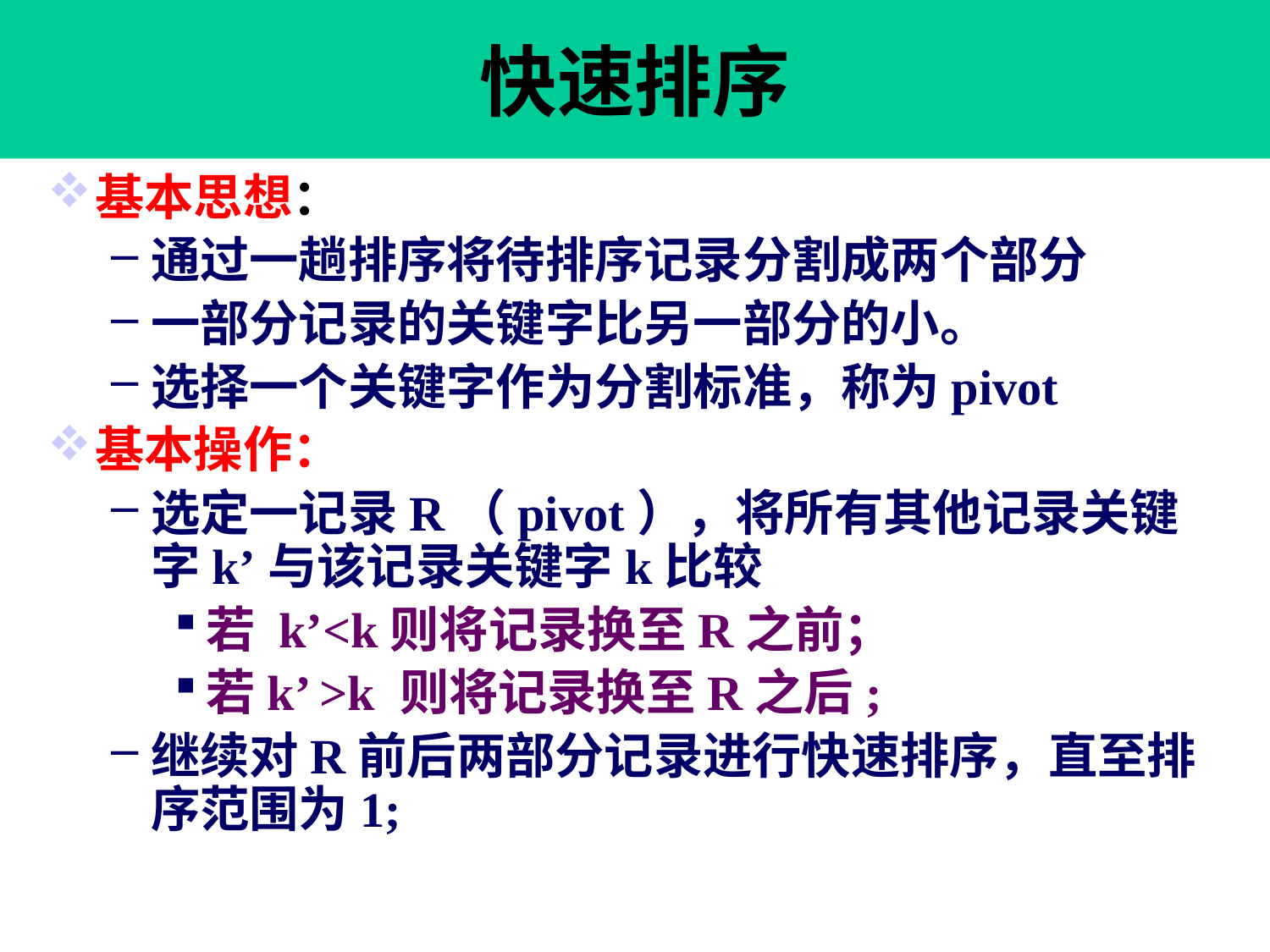

快速排序
基本思想：
通过一趟排序将待排序记录分割成两个部分
一部分记录的关键字比另一部分的小。
选择一个关键字作为分割标准，称为pivot
基本操作：
选定一记录R（pivot），将所有其他记录关键字k’与该记录关键字k比较
若 k’<k则将记录换至R之前；
若k’ >k 则将记录换至R之后;
继续对R前后两部分记录进行快速排序，直至排序范围为1;